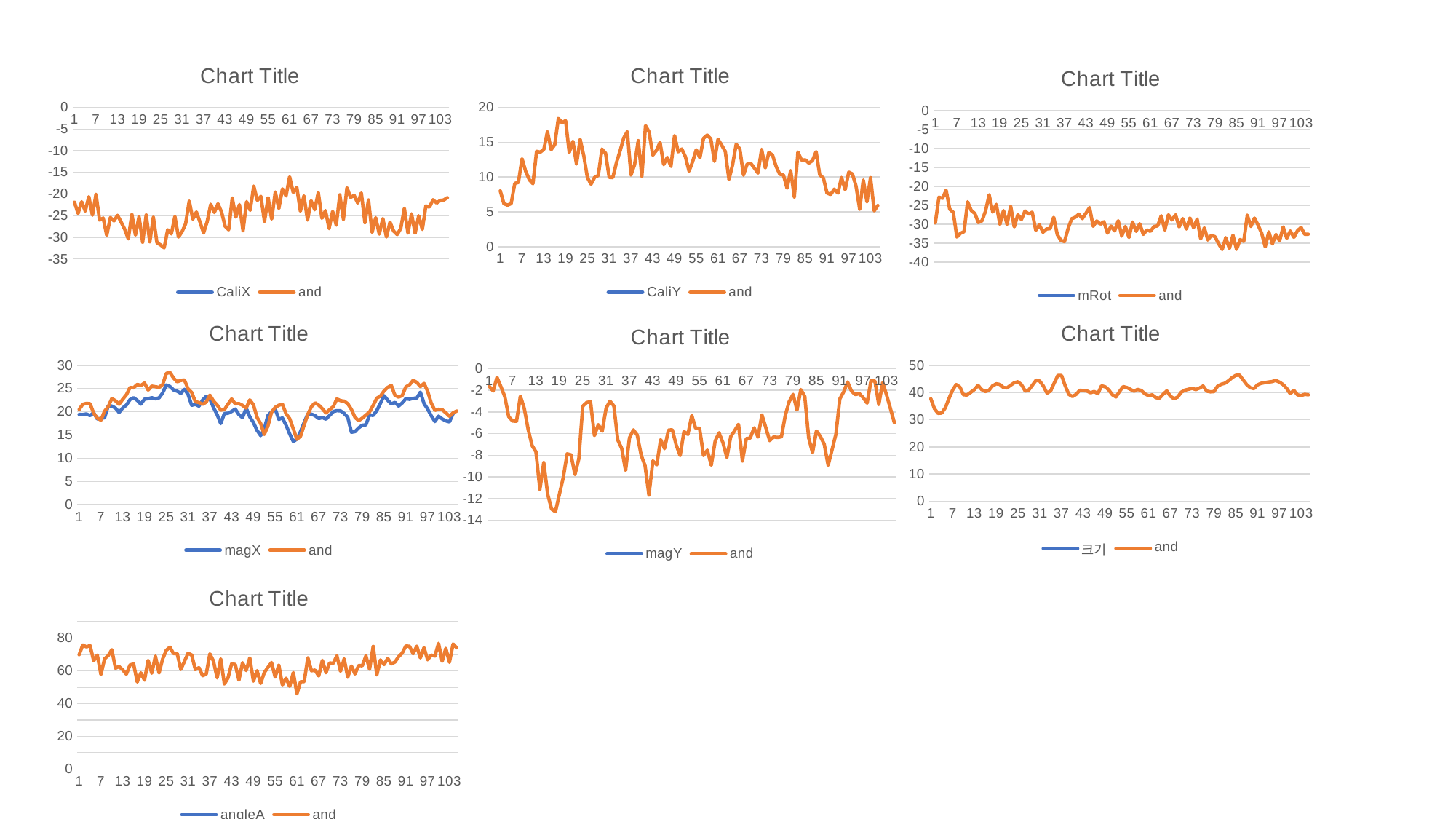

### Chart:

| Category | CaliX | and |
|---|---|---|

### Chart:

| Category | CaliY | and |
|---|---|---|

### Chart:

| Category | mRot | and |
|---|---|---|

### Chart:

| Category | magX | and |
|---|---|---|

### Chart:

| Category | 크기 | and |
|---|---|---|

### Chart:

| Category | magY | and |
|---|---|---|

### Chart:

| Category | angleA | and |
|---|---|---|